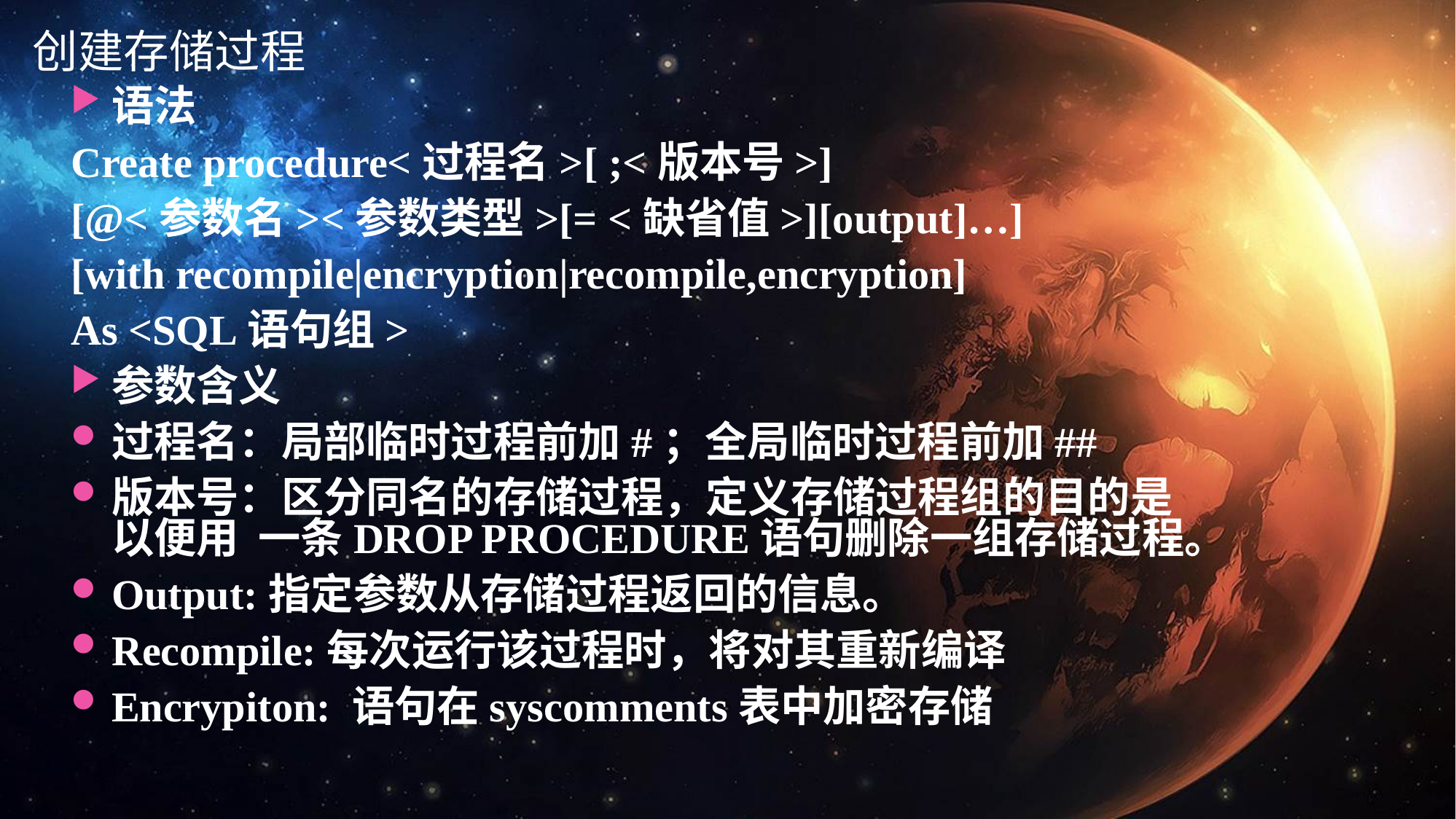

创建存储过程
语法
Create procedure<过程名>[ ;<版本号>]
[@<参数名><参数类型>[= <缺省值>][output]…]
[with recompile|encryption|recompile,encryption]
As <SQL语句组>
参数含义
过程名：局部临时过程前加#；全局临时过程前加##
版本号：区分同名的存储过程，定义存储过程组的目的是以便用  一条DROP PROCEDURE语句删除一组存储过程。
Output:指定参数从存储过程返回的信息。
Recompile:每次运行该过程时，将对其重新编译
Encrypiton: 语句在syscomments表中加密存储